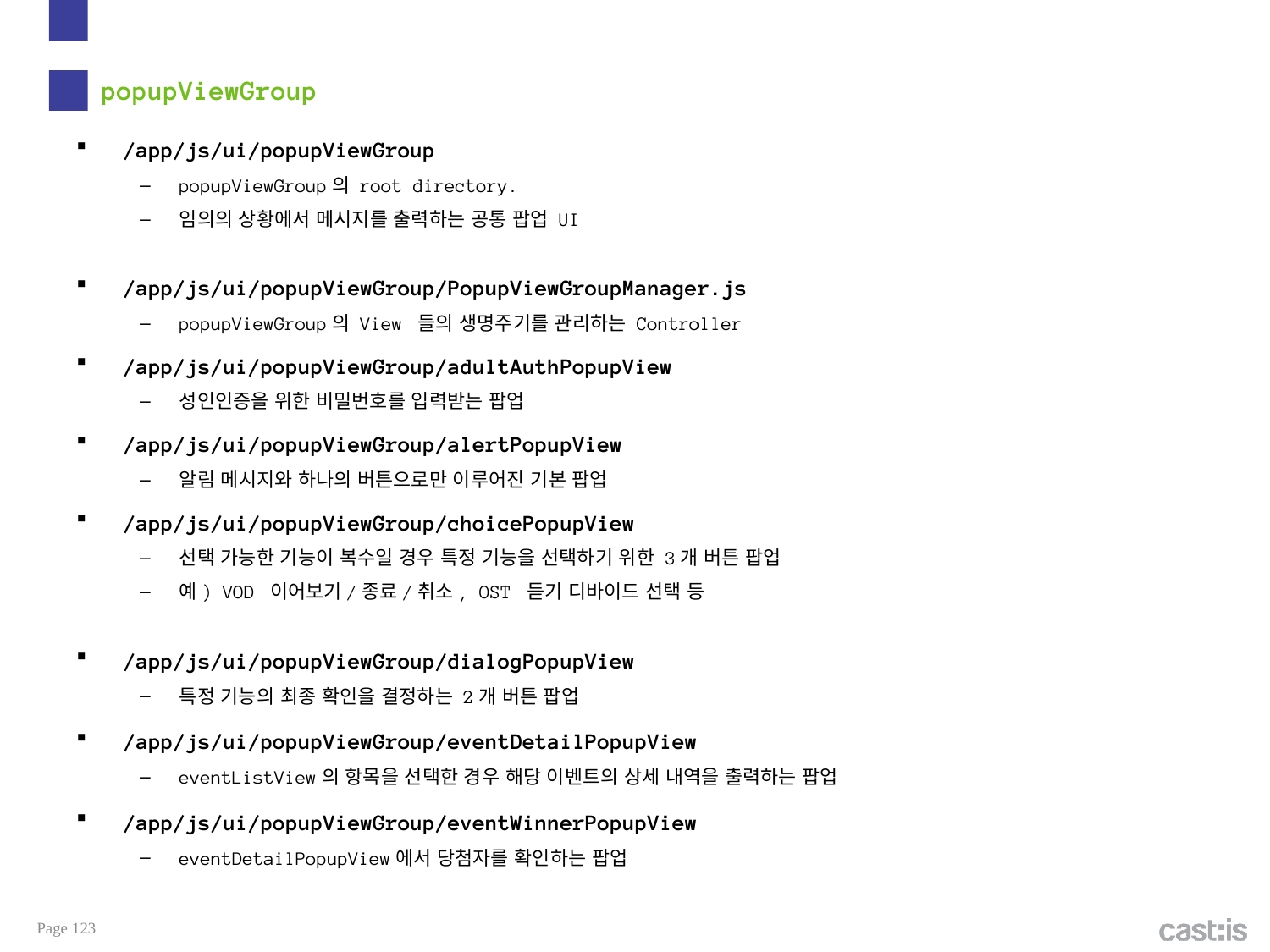

# popupViewGroup
/app/js/ui/popupViewGroup
popupViewGroup의 root directory.
임의의 상황에서 메시지를 출력하는 공통 팝업 UI

/app/js/ui/popupViewGroup/PopupViewGroupManager.js
popupViewGroup의 View 들의 생명주기를 관리하는 Controller

/app/js/ui/popupViewGroup/adultAuthPopupView
성인인증을 위한 비밀번호를 입력받는 팝업

/app/js/ui/popupViewGroup/alertPopupView
알림 메시지와 하나의 버튼으로만 이루어진 기본 팝업

/app/js/ui/popupViewGroup/choicePopupView
선택 가능한 기능이 복수일 경우 특정 기능을 선택하기 위한 3개 버튼 팝업
예) VOD 이어보기/종료/취소, OST 듣기 디바이드 선택 등

/app/js/ui/popupViewGroup/dialogPopupView
특정 기능의 최종 확인을 결정하는 2개 버튼 팝업

/app/js/ui/popupViewGroup/eventDetailPopupView
eventListView의 항목을 선택한 경우 해당 이벤트의 상세 내역을 출력하는 팝업

/app/js/ui/popupViewGroup/eventWinnerPopupView
eventDetailPopupView에서 당첨자를 확인하는 팝업
Page 123